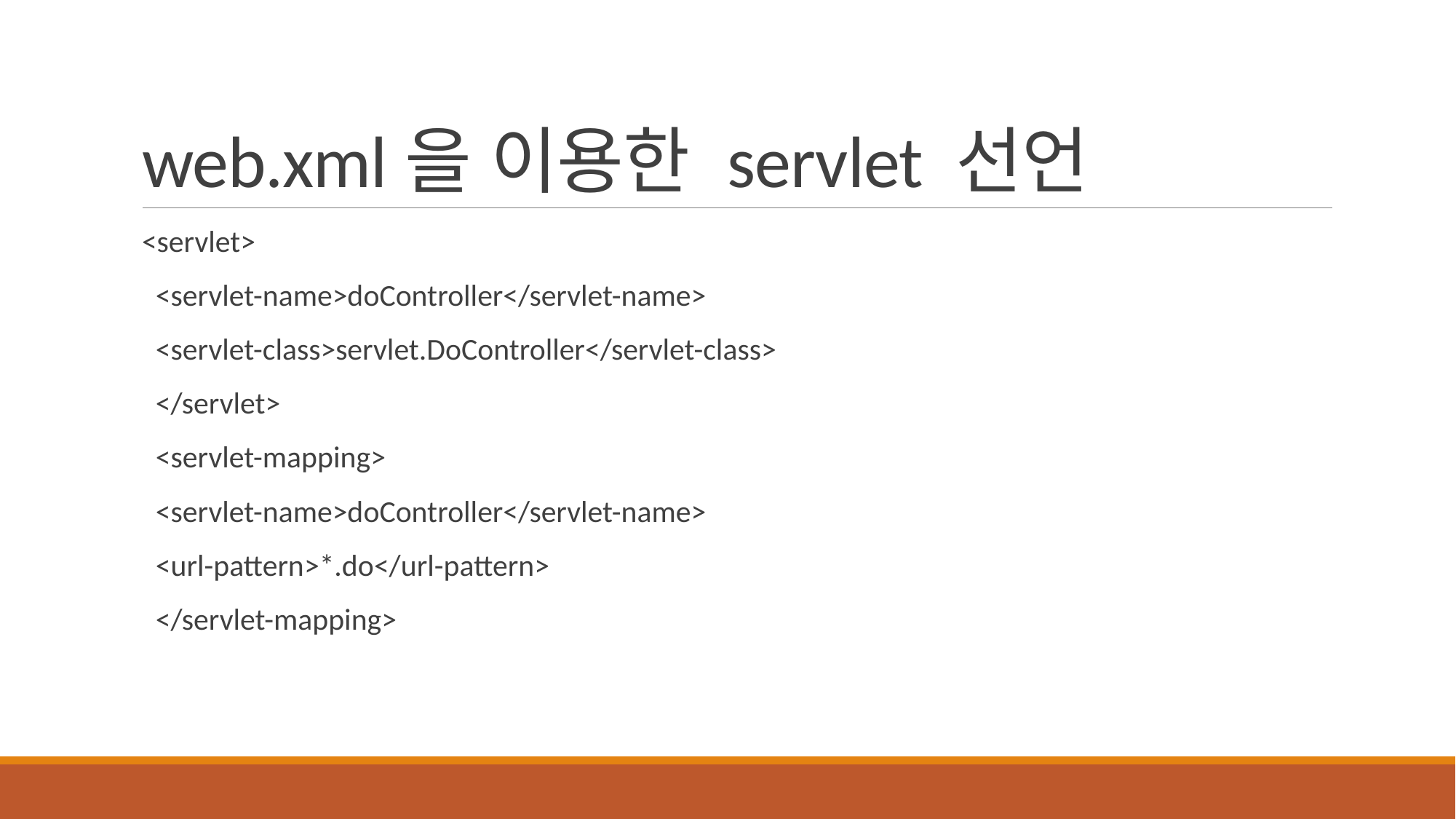

# web.xml을 이용한 servlet 선언
<servlet>
  <servlet-name>doController</servlet-name>
  <servlet-class>servlet.DoController</servlet-class>
  </servlet>
  <servlet-mapping>
  <servlet-name>doController</servlet-name>
  <url-pattern>*.do</url-pattern>
  </servlet-mapping>